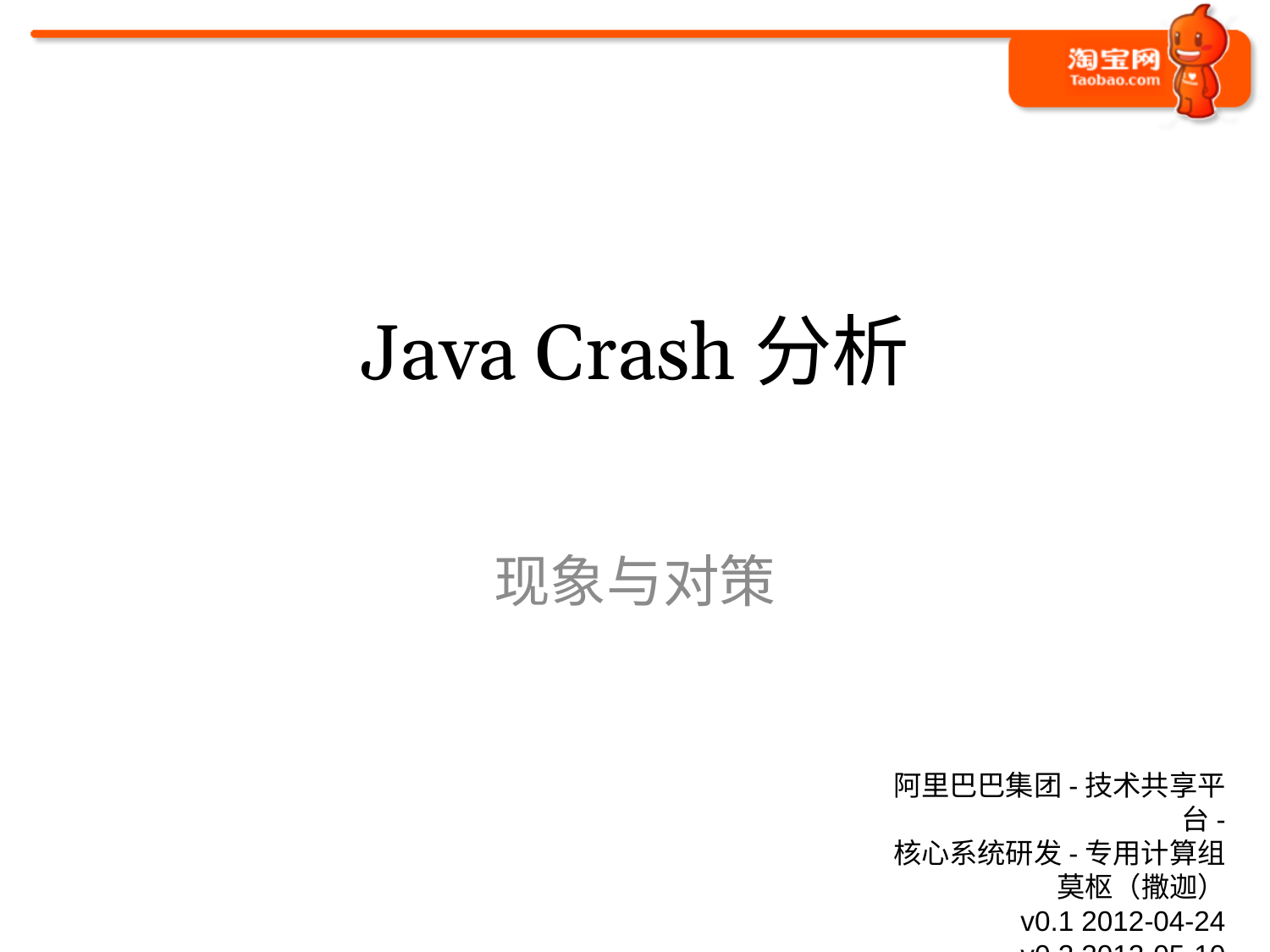

# Java Crash分析
现象与对策
阿里巴巴集团-技术共享平台-
核心系统研发-专用计算组
莫枢（撒迦）
v0.1 2012-04-24
v0.2 2012-05-10